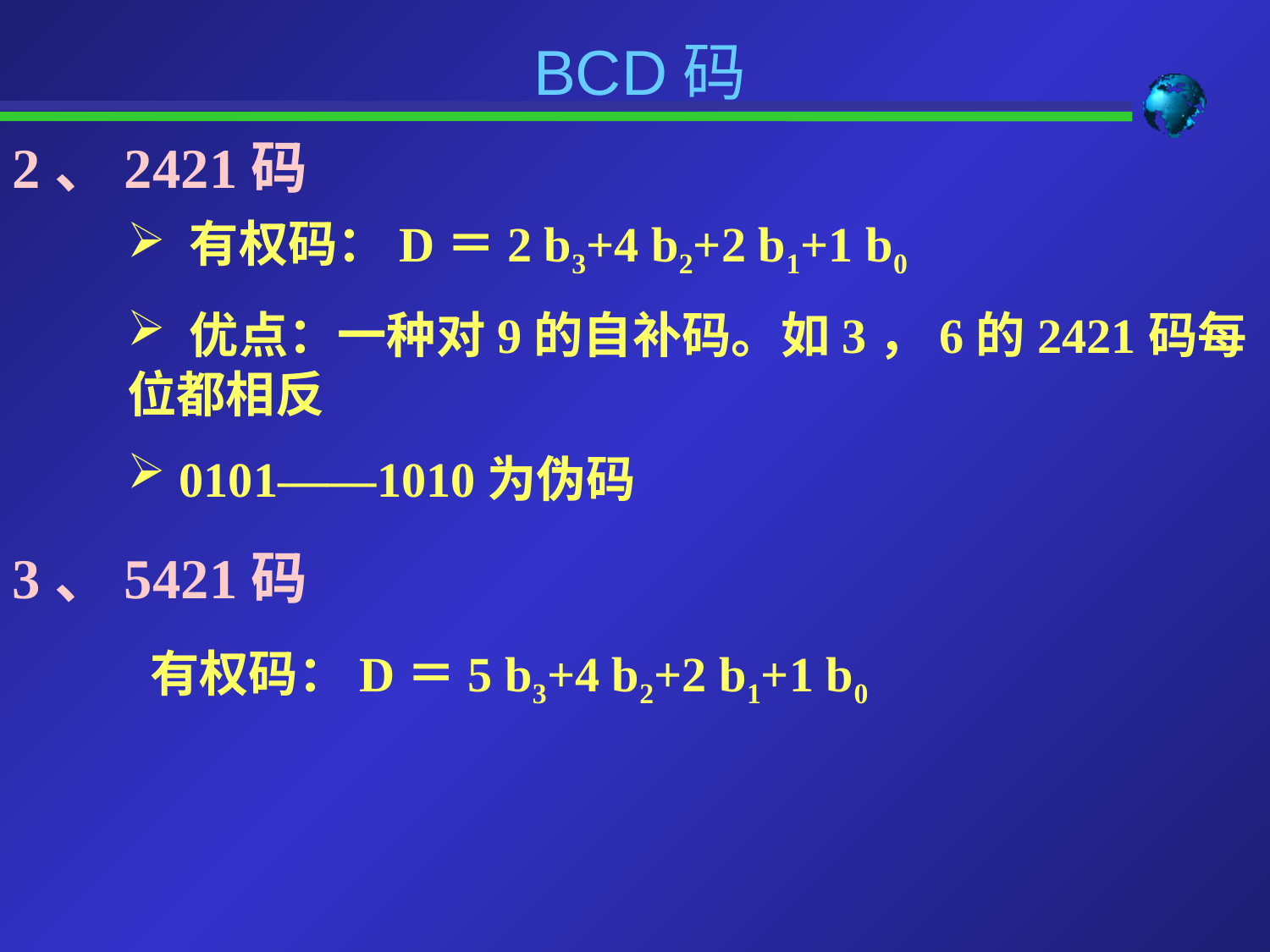

BCD码
2、2421码
 有权码：D＝2 b3+4 b2+2 b1+1 b0
 优点：一种对9的自补码。如3，6的2421码每位都相反
 0101——1010为伪码
3、5421码
 有权码：D＝5 b3+4 b2+2 b1+1 b0